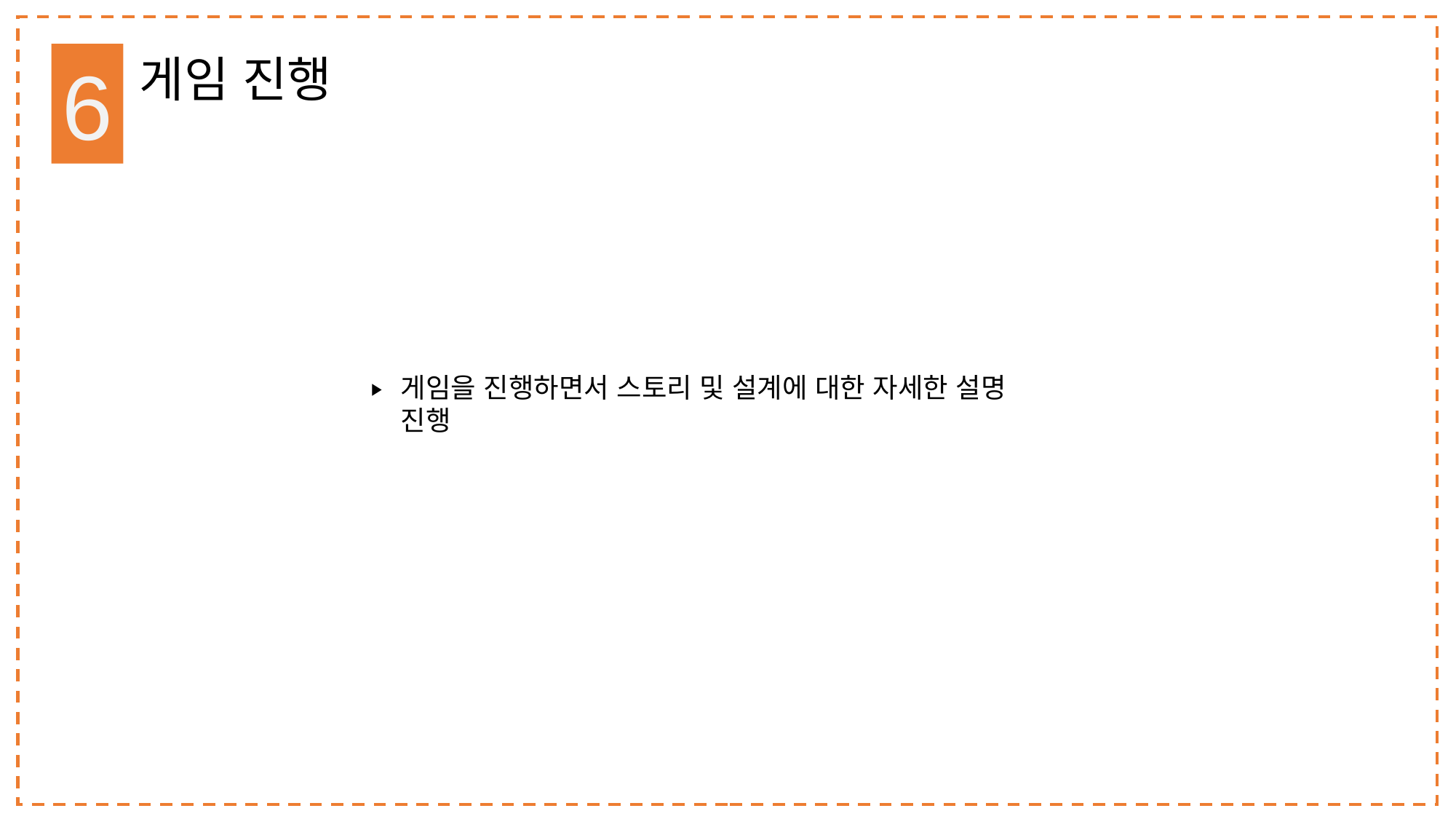

6
게임 진행
게임을 진행하면서 스토리 및 설계에 대한 자세한 설명 진행
▶